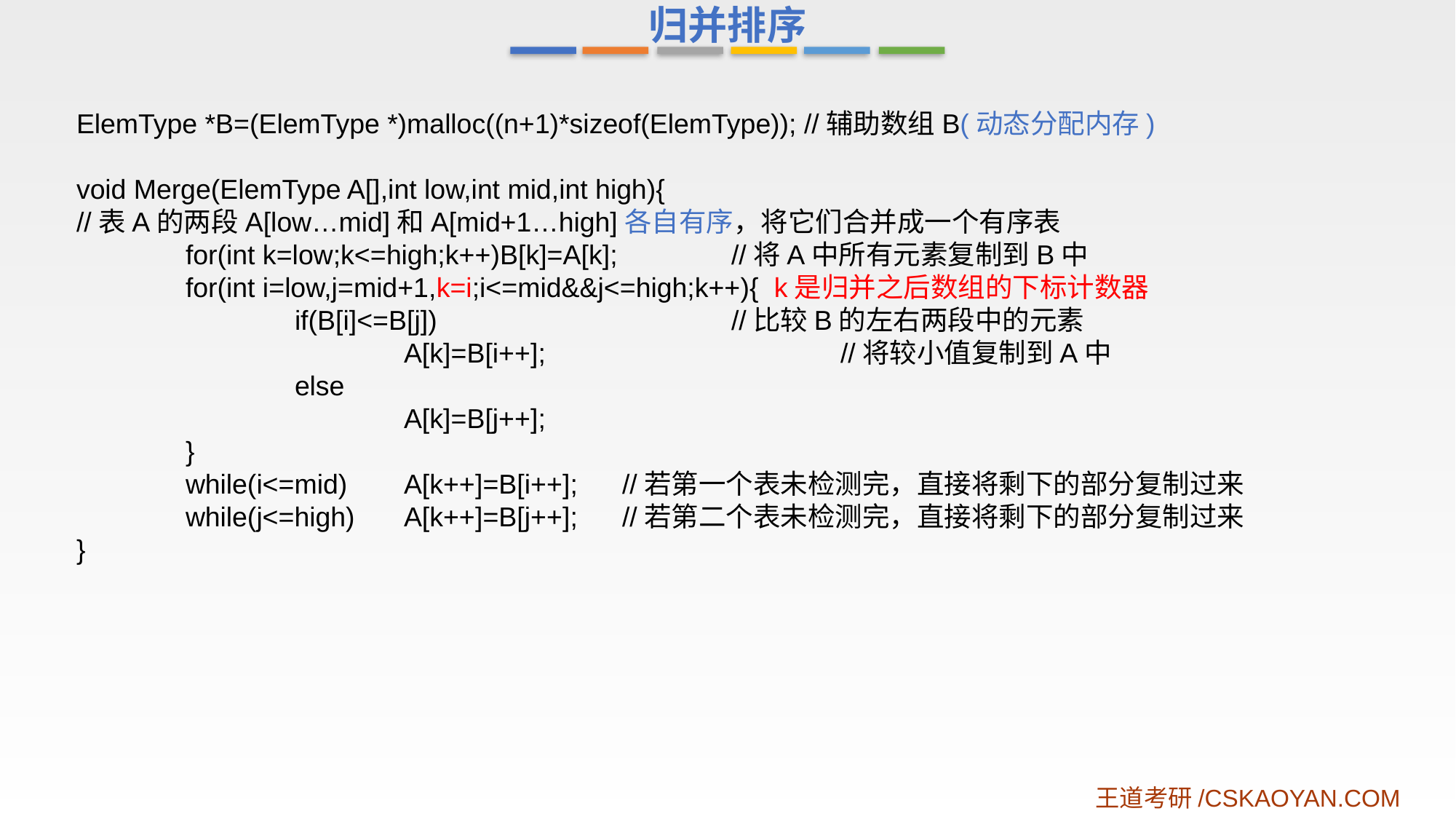

归并排序

ElemType *B=(ElemType *)malloc((n+1)*sizeof(ElemType)); //辅助数组B(动态分配内存)

void Merge(ElemType A[],int low,int mid,int high){
//表A的两段A[low…mid]和A[mid+1…high]各自有序，将它们合并成一个有序表
	for(int k=low;k<=high;k++)B[k]=A[k];		//将A中所有元素复制到B中
	for(int i=low,j=mid+1,k=i;i<=mid&&j<=high;k++){  k是归并之后数组的下标计数器
		if(B[i]<=B[j])   			//比较B的左右两段中的元素
			A[k]=B[i++];			//将较小值复制到A中
		else
			A[k]=B[j++];
	}
	while(i<=mid)	A[k++]=B[i++];	//若第一个表未检测完，直接将剩下的部分复制过来
	while(j<=high)	A[k++]=B[j++];	//若第二个表未检测完，直接将剩下的部分复制过来
}
王道考研/CSKAOYAN.COM